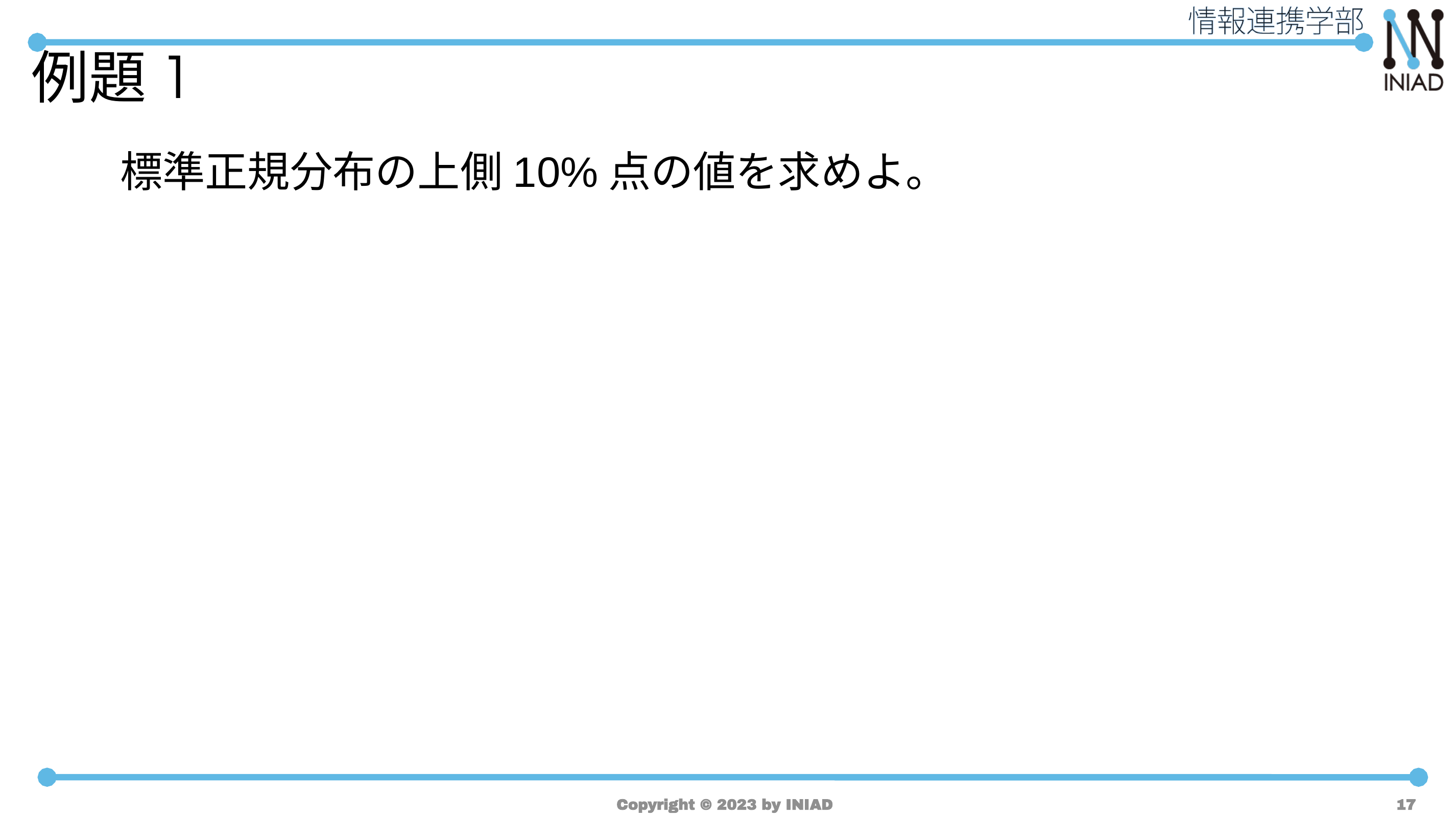

# 例題1
標準正規分布の上側10%点の値を求めよ。
Copyright © 2023 by INIAD
17